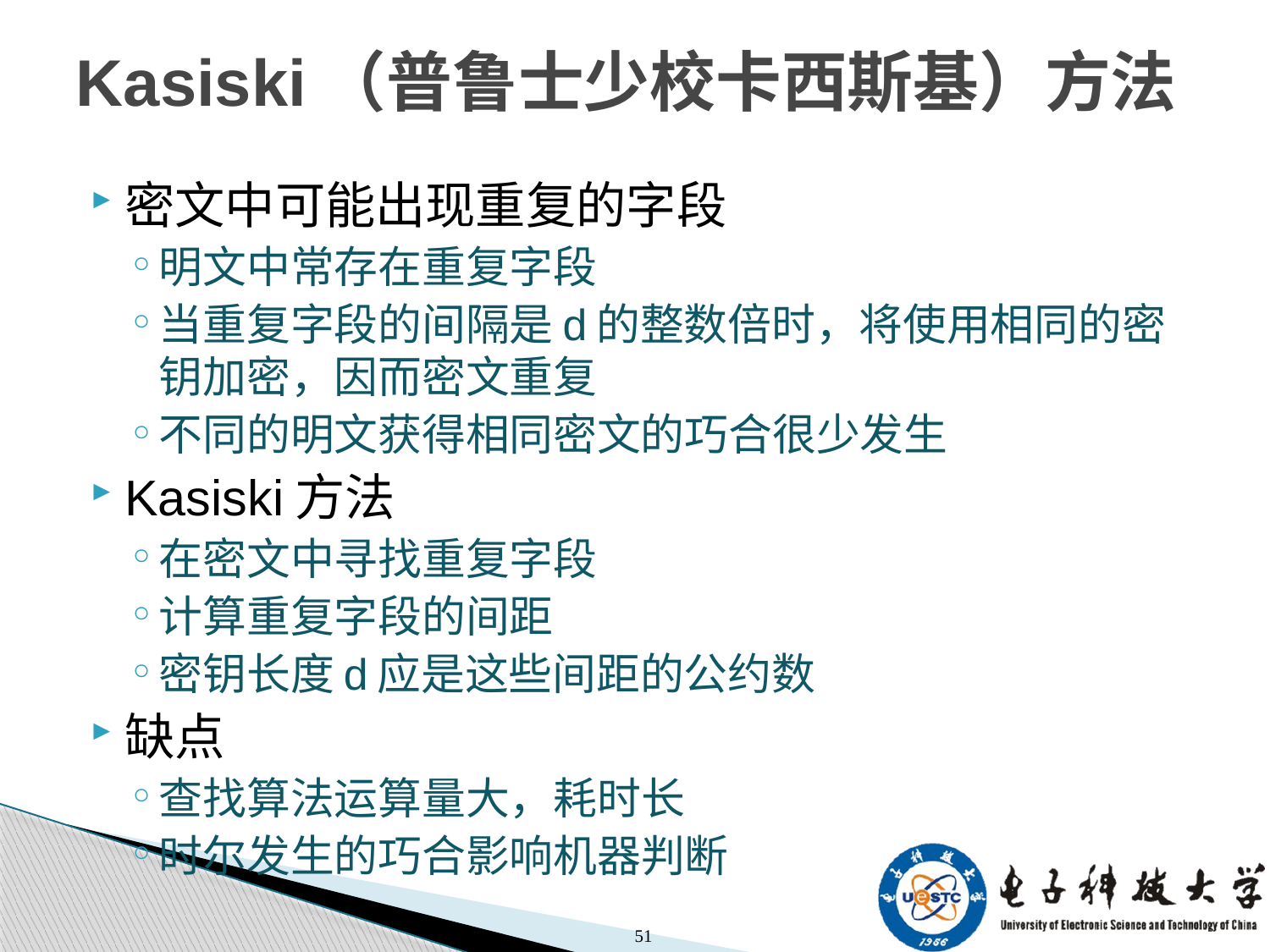

# Kasiski（普鲁士少校卡西斯基）方法
密文中可能出现重复的字段
明文中常存在重复字段
当重复字段的间隔是d的整数倍时，将使用相同的密钥加密，因而密文重复
不同的明文获得相同密文的巧合很少发生
Kasiski方法
在密文中寻找重复字段
计算重复字段的间距
密钥长度d应是这些间距的公约数
缺点
查找算法运算量大，耗时长
时尔发生的巧合影响机器判断
51